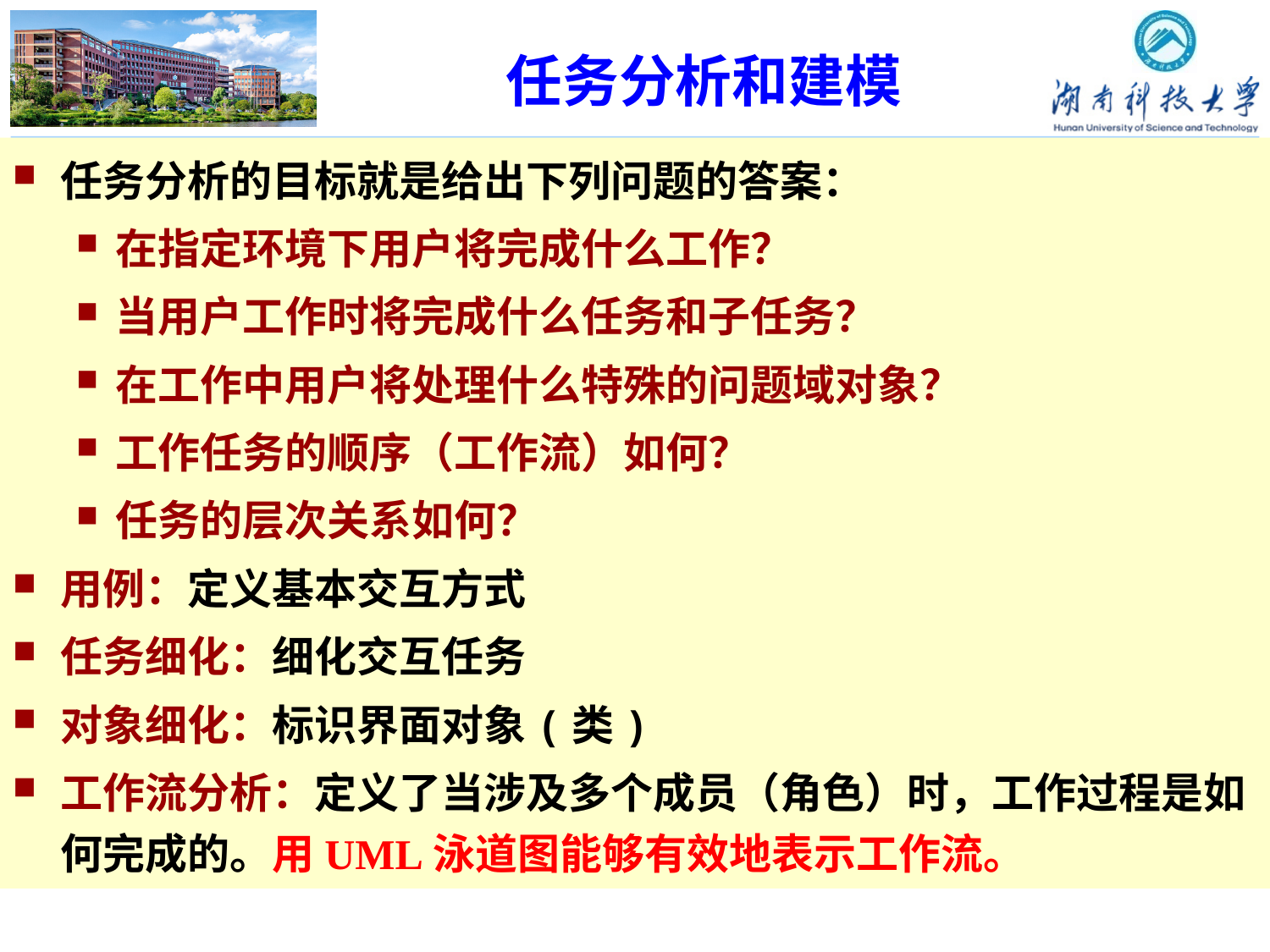

# 任务分析和建模
任务分析的目标就是给出下列问题的答案：
在指定环境下用户将完成什么工作？
当用户工作时将完成什么任务和子任务？
在工作中用户将处理什么特殊的问题域对象？
工作任务的顺序（工作流）如何？
任务的层次关系如何？
用例：定义基本交互方式
任务细化：细化交互任务
对象细化：标识界面对象(类)
工作流分析：定义了当涉及多个成员（角色）时，工作过程是如何完成的。用UML泳道图能够有效地表示工作流。
15